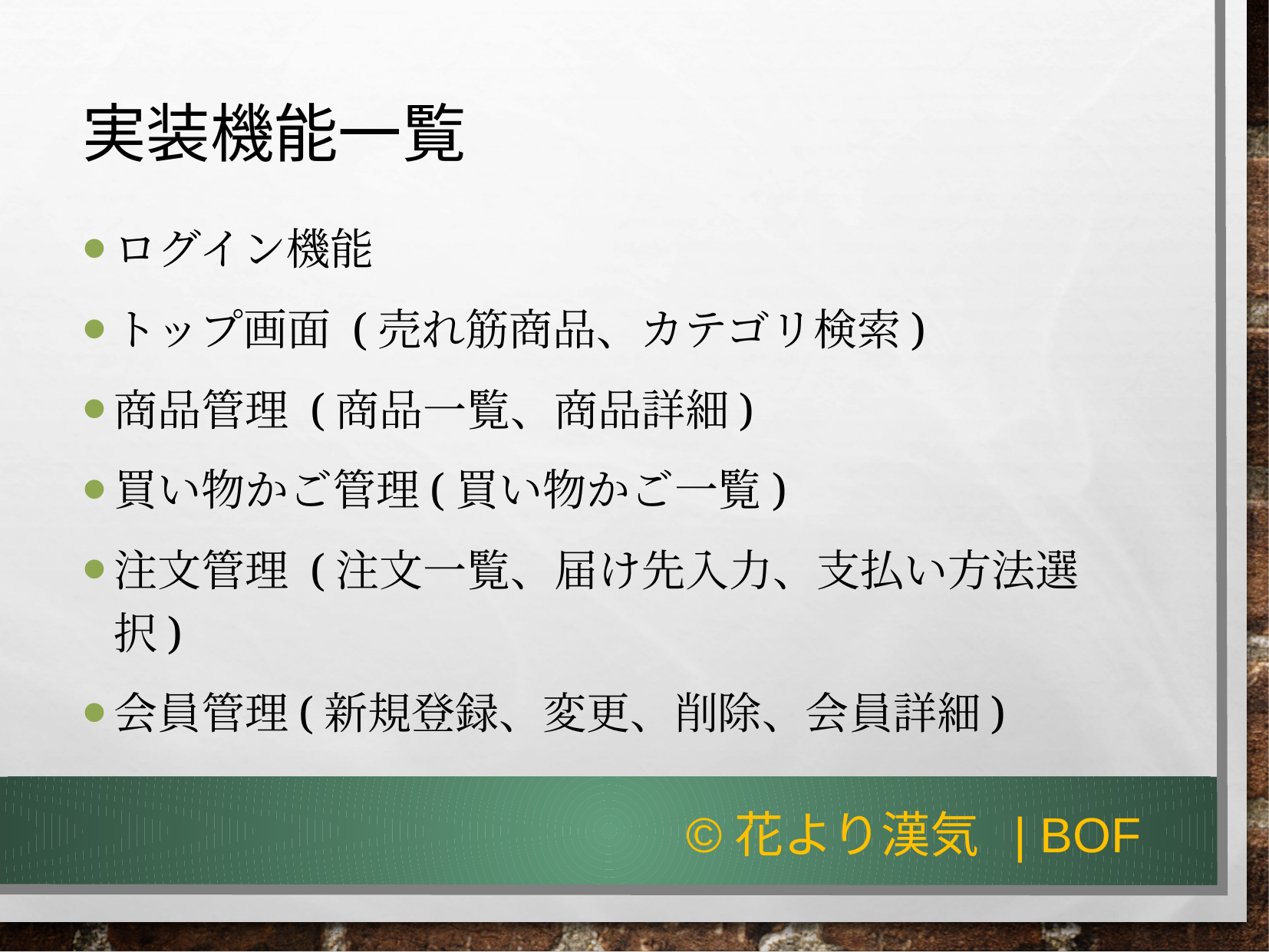

# 実装機能一覧
ログイン機能
トップ画面 (売れ筋商品、カテゴリ検索)
商品管理 (商品一覧、商品詳細)
買い物かご管理(買い物かご一覧)
注文管理 (注文一覧、届け先入力、支払い方法選択)
会員管理(新規登録、変更、削除、会員詳細)
©花より漢気  | BOF